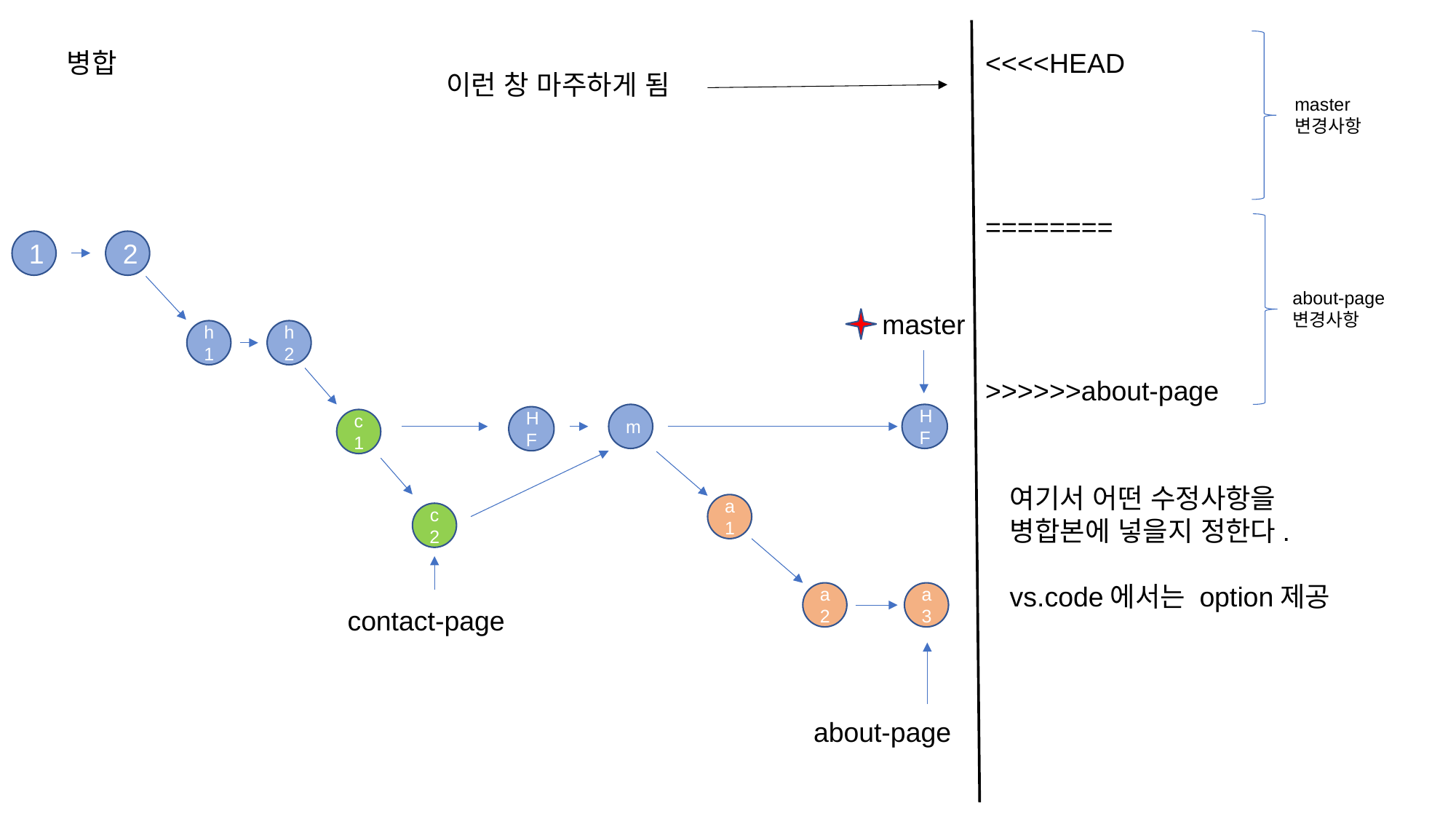

병합
<<<<HEAD

========

>>>>>>about-page
이런 창 마주하게 됨
master
변경사항

1
2
about-page
변경사항
master

h1
h2
m
HF
HF
c1
여기서 어떤 수정사항을
병합본에 넣을지 정한다.

vs.code에서는 option제공
a1
c2
a2
a3
contact-page
about-page